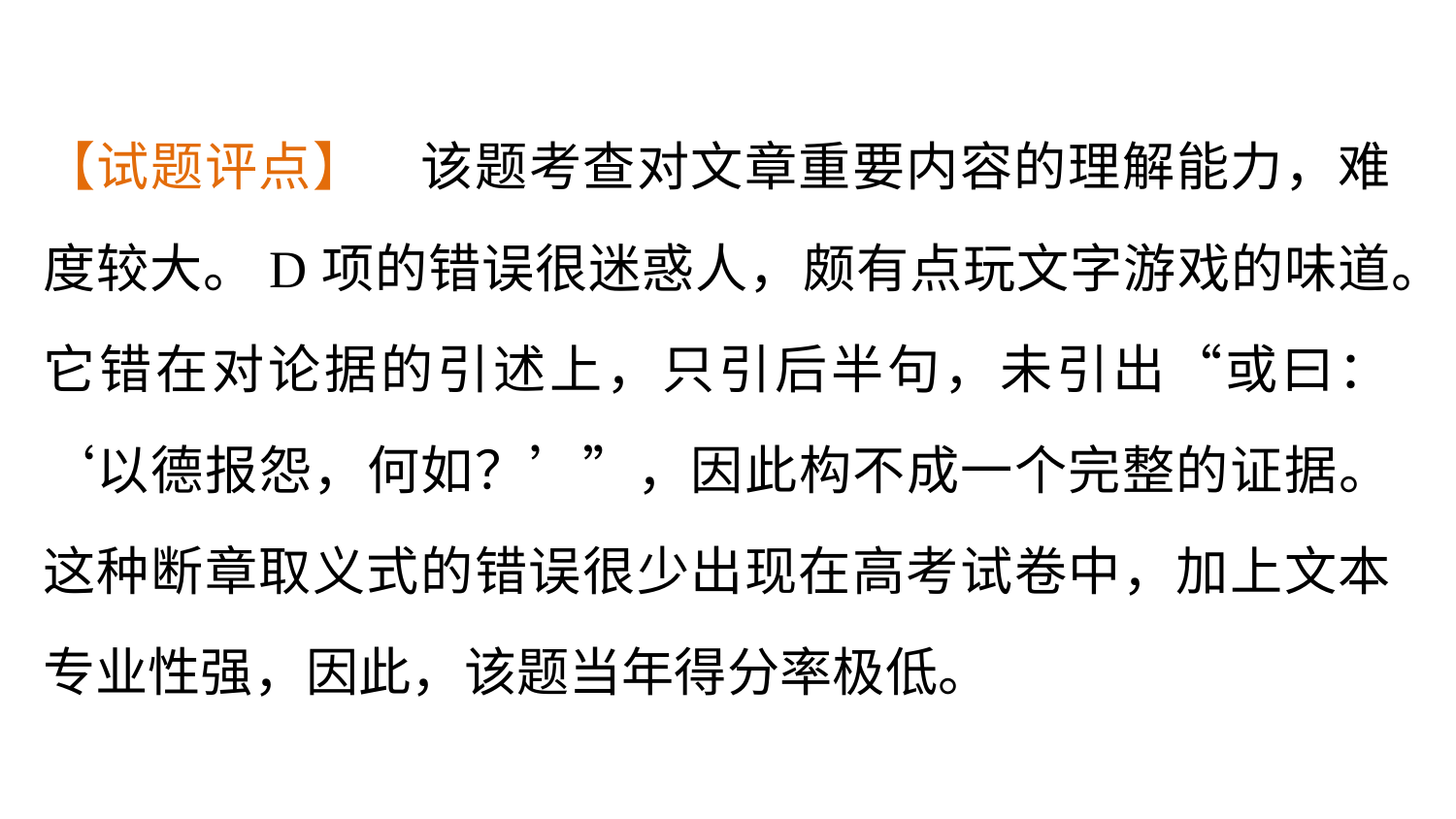

【试题评点】　该题考查对文章重要内容的理解能力，难度较大。D项的错误很迷惑人，颇有点玩文字游戏的味道。它错在对论据的引述上，只引后半句，未引出“或曰：‘以德报怨，何如？’”，因此构不成一个完整的证据。这种断章取义式的错误很少出现在高考试卷中，加上文本专业性强，因此，该题当年得分率极低。